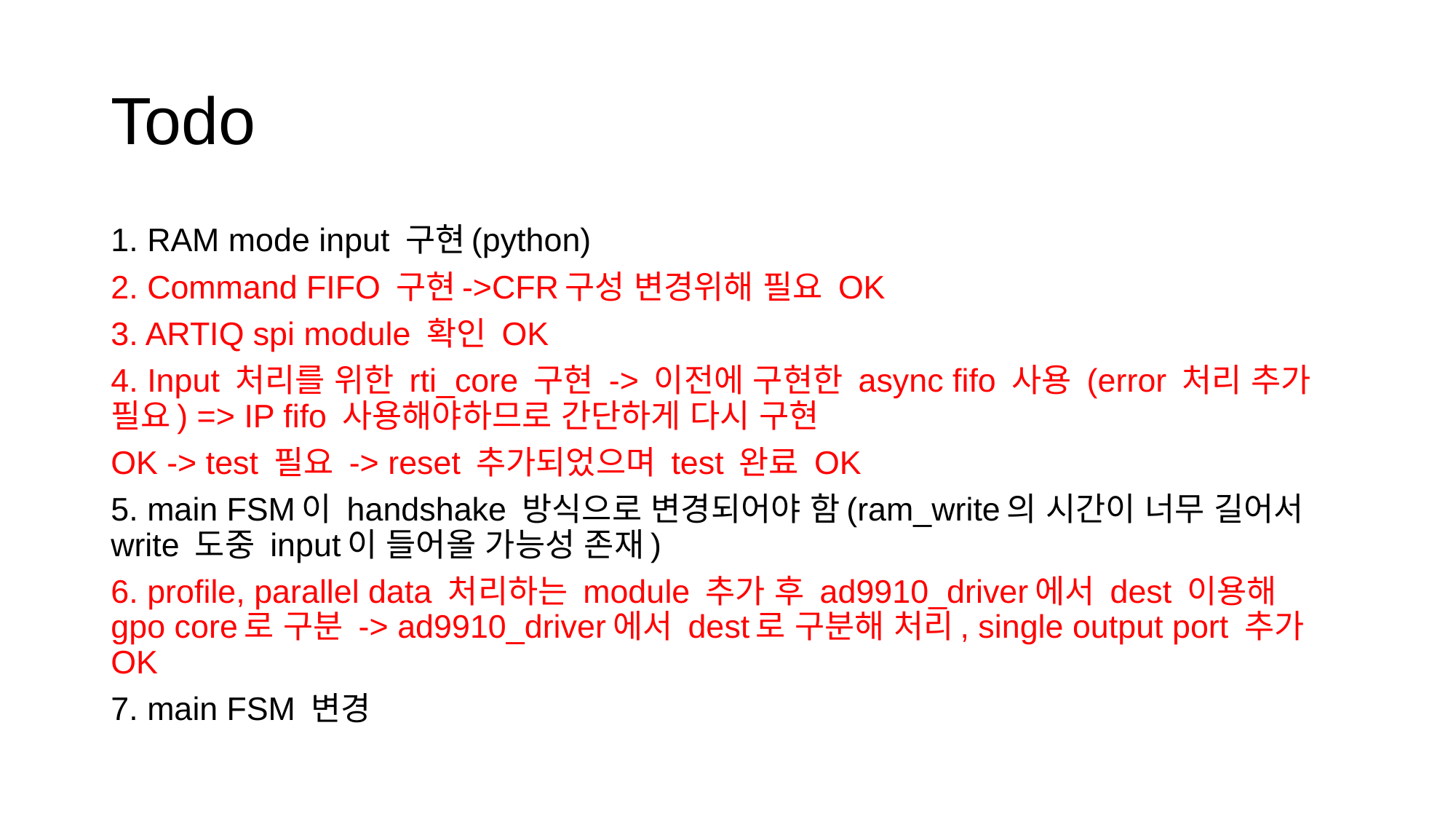

# Todo
1. RAM mode input 구현(python)
2. Command FIFO 구현->CFR구성 변경위해 필요 OK
3. ARTIQ spi module 확인 OK
4. Input 처리를 위한 rti_core 구현 -> 이전에 구현한 async fifo 사용 (error 처리 추가 필요) => IP fifo 사용해야하므로 간단하게 다시 구현
OK -> test 필요 -> reset 추가되었으며 test 완료 OK
5. main FSM이 handshake 방식으로 변경되어야 함(ram_write의 시간이 너무 길어서 write 도중 input이 들어올 가능성 존재)
6. profile, parallel data 처리하는 module 추가 후 ad9910_driver에서 dest 이용해 gpo core로 구분 -> ad9910_driver에서 dest로 구분해 처리, single output port 추가 OK
7. main FSM 변경